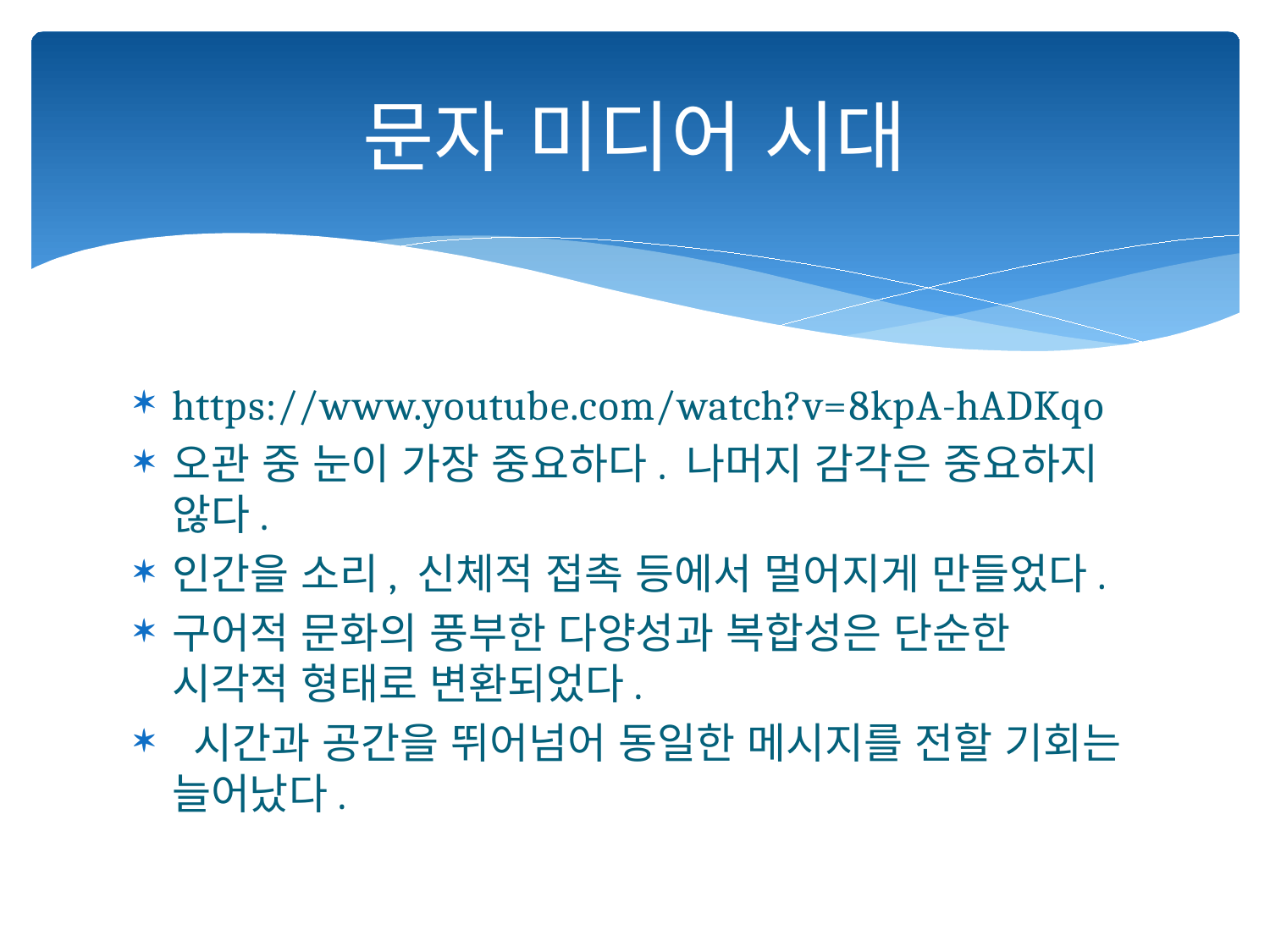

# 문자 미디어 시대
https://www.youtube.com/watch?v=8kpA-hADKqo
오관 중 눈이 가장 중요하다. 나머지 감각은 중요하지 않다.
인간을 소리, 신체적 접촉 등에서 멀어지게 만들었다.
구어적 문화의 풍부한 다양성과 복합성은 단순한 시각적 형태로 변환되었다.
 시간과 공간을 뛰어넘어 동일한 메시지를 전할 기회는 늘어났다.